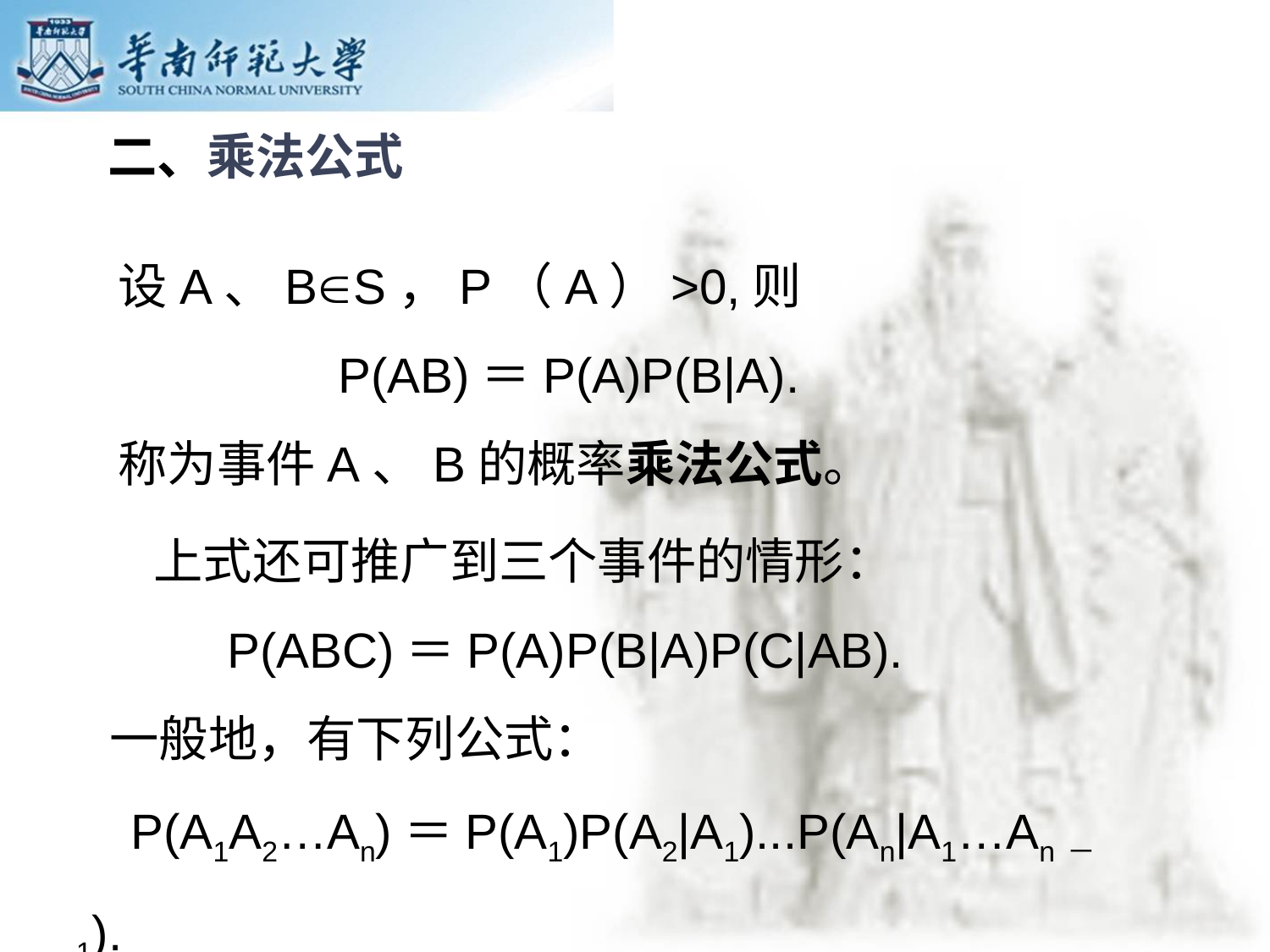

二、乘法公式
设A、B∈S，P（A）>0,则
                P(AB)＝P(A)P(B|A).
称为事件A、B的概率乘法公式。
      上式还可推广到三个事件的情形：
           P(ABC)＝P(A)P(B|A)P(C|AB).
  一般地，有下列公式：
    P(A1A2…An)＝P(A1)P(A2|A1)...P(An|A1…An－1).